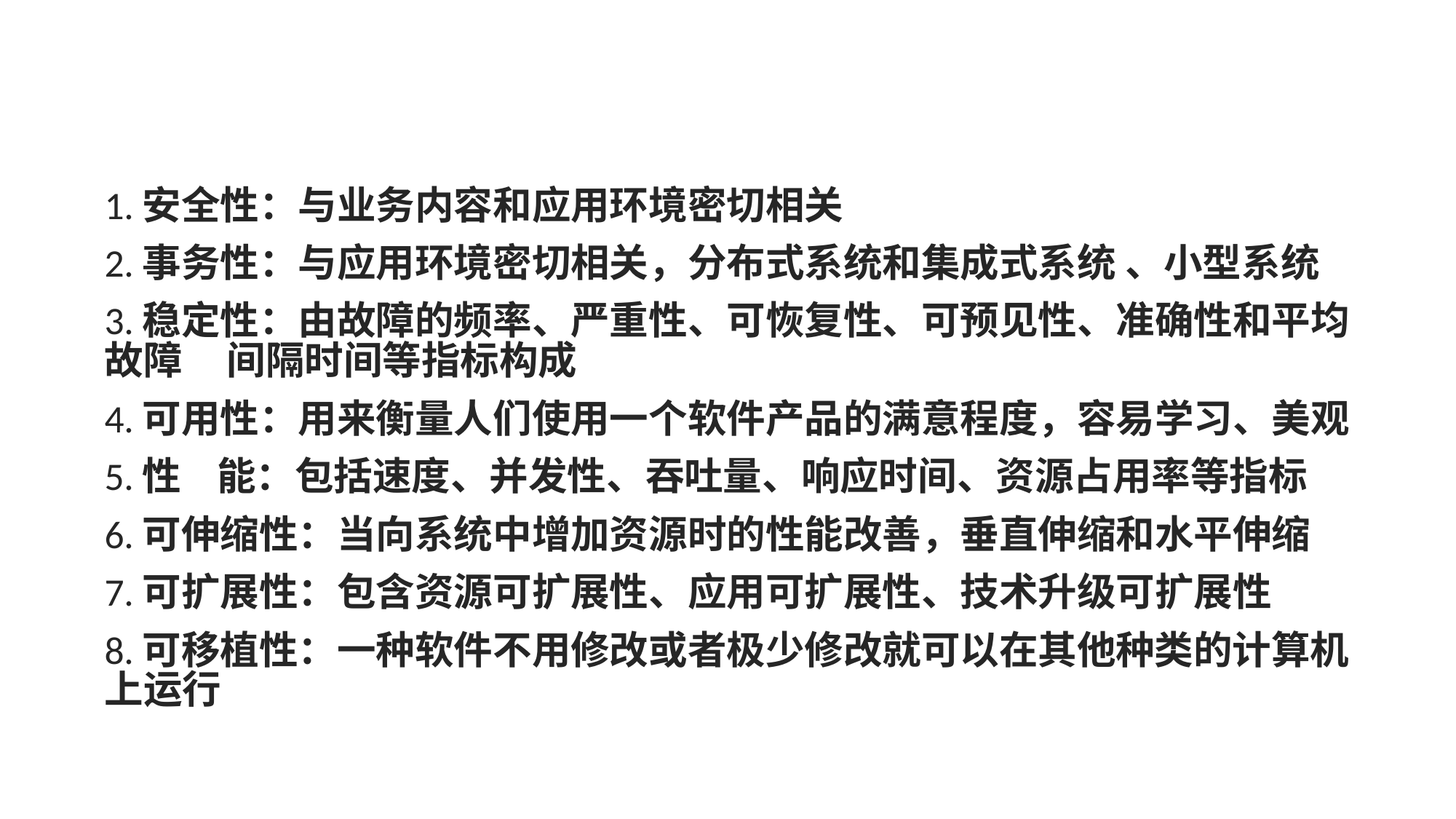

1.安全性：与业务内容和应用环境密切相关
2.事务性：与应用环境密切相关，分布式系统和集成式系统 、小型系统
3.稳定性：由故障的频率、严重性、可恢复性、可预见性、准确性和平均故障     间隔时间等指标构成
4.可用性：用来衡量人们使用一个软件产品的满意程度，容易学习、美观
5.性    能：包括速度、并发性、吞吐量、响应时间、资源占用率等指标
6.可伸缩性：当向系统中增加资源时的性能改善，垂直伸缩和水平伸缩
7.可扩展性：包含资源可扩展性、应用可扩展性、技术升级可扩展性
8.可移植性：一种软件不用修改或者极少修改就可以在其他种类的计算机上运行